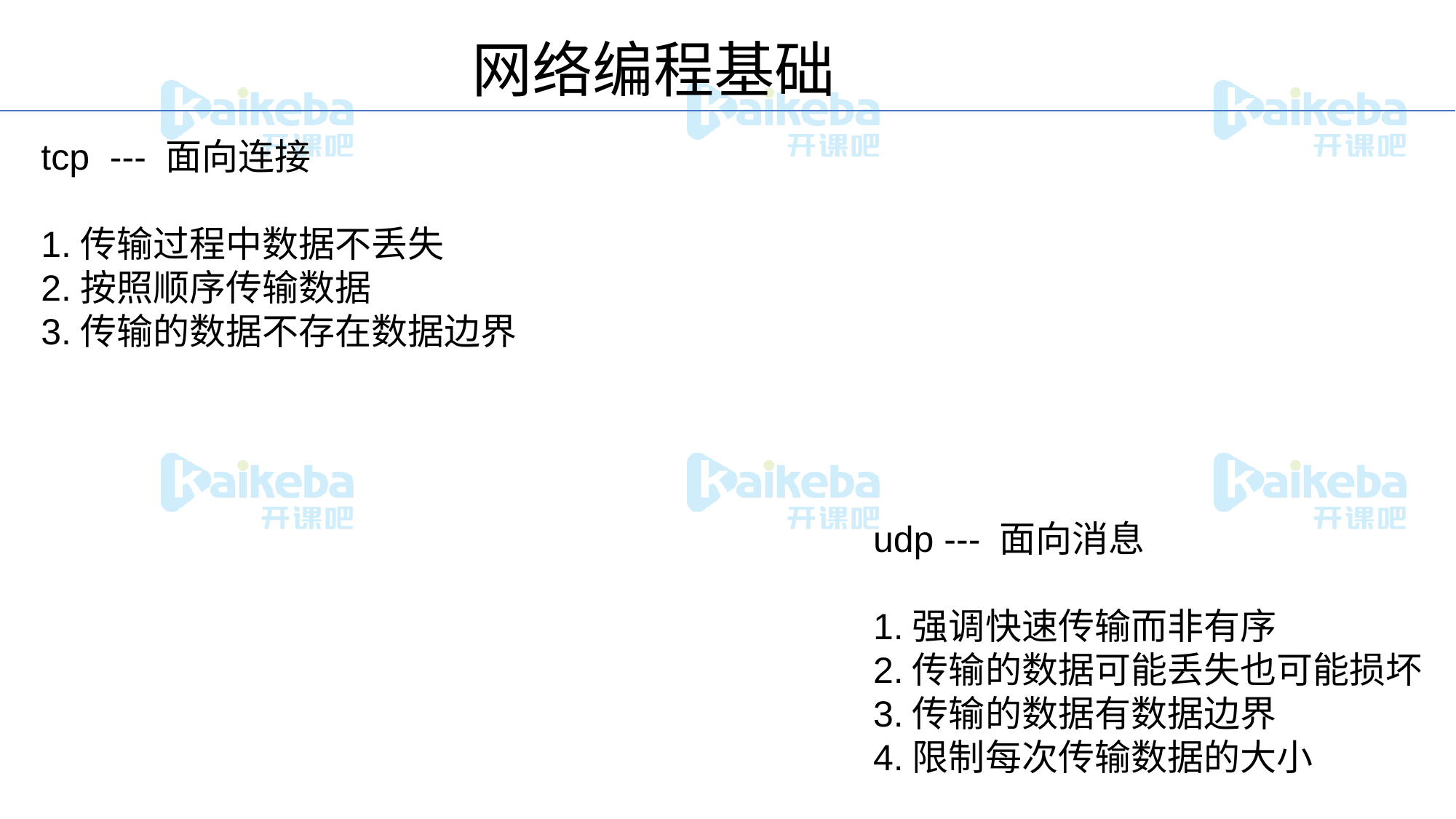

网络编程基础
tcp  --- 面向连接

1.传输过程中数据不丢失
2.按照顺序传输数据
3.传输的数据不存在数据边界

udp --- 面向消息

1.强调快速传输而非有序
2.传输的数据可能丢失也可能损坏
3.传输的数据有数据边界
4.限制每次传输数据的大小